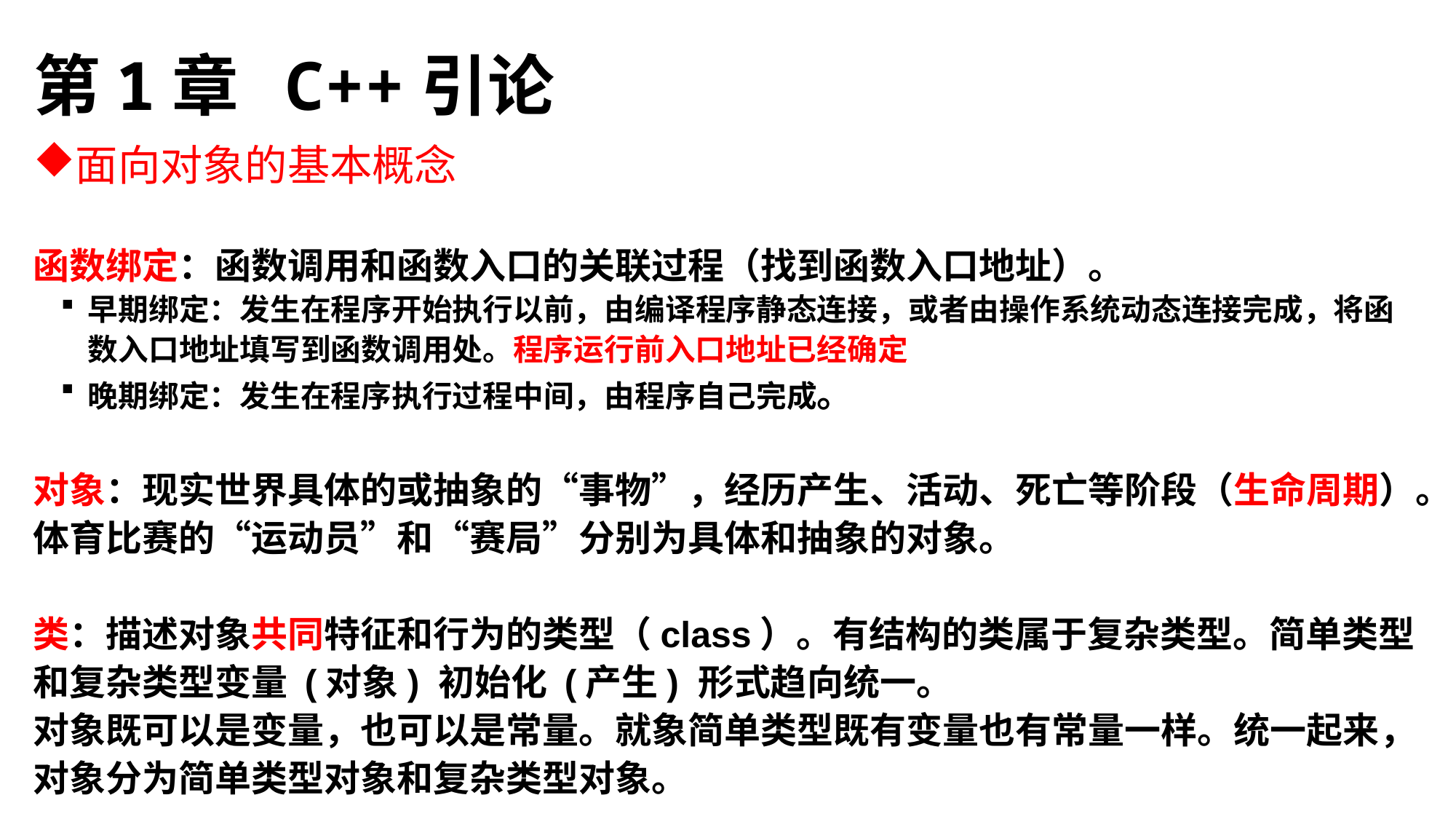

# 第1章  C++引论
面向对象的基本概念

函数绑定：函数调用和函数入口的关联过程（找到函数入口地址）。
早期绑定：发生在程序开始执行以前，由编译程序静态连接，或者由操作系统动态连接完成，将函数入口地址填写到函数调用处。程序运行前入口地址已经确定
晚期绑定：发生在程序执行过程中间，由程序自己完成。

对象：现实世界具体的或抽象的“事物”，经历产生、活动、死亡等阶段（生命周期）。体育比赛的“运动员”和“赛局”分别为具体和抽象的对象。

类：描述对象共同特征和行为的类型（class）。有结构的类属于复杂类型。简单类型和复杂类型变量 (对象) 初始化 (产生) 形式趋向统一。
对象既可以是变量，也可以是常量。就象简单类型既有变量也有常量一样。统一起来，对象分为简单类型对象和复杂类型对象。